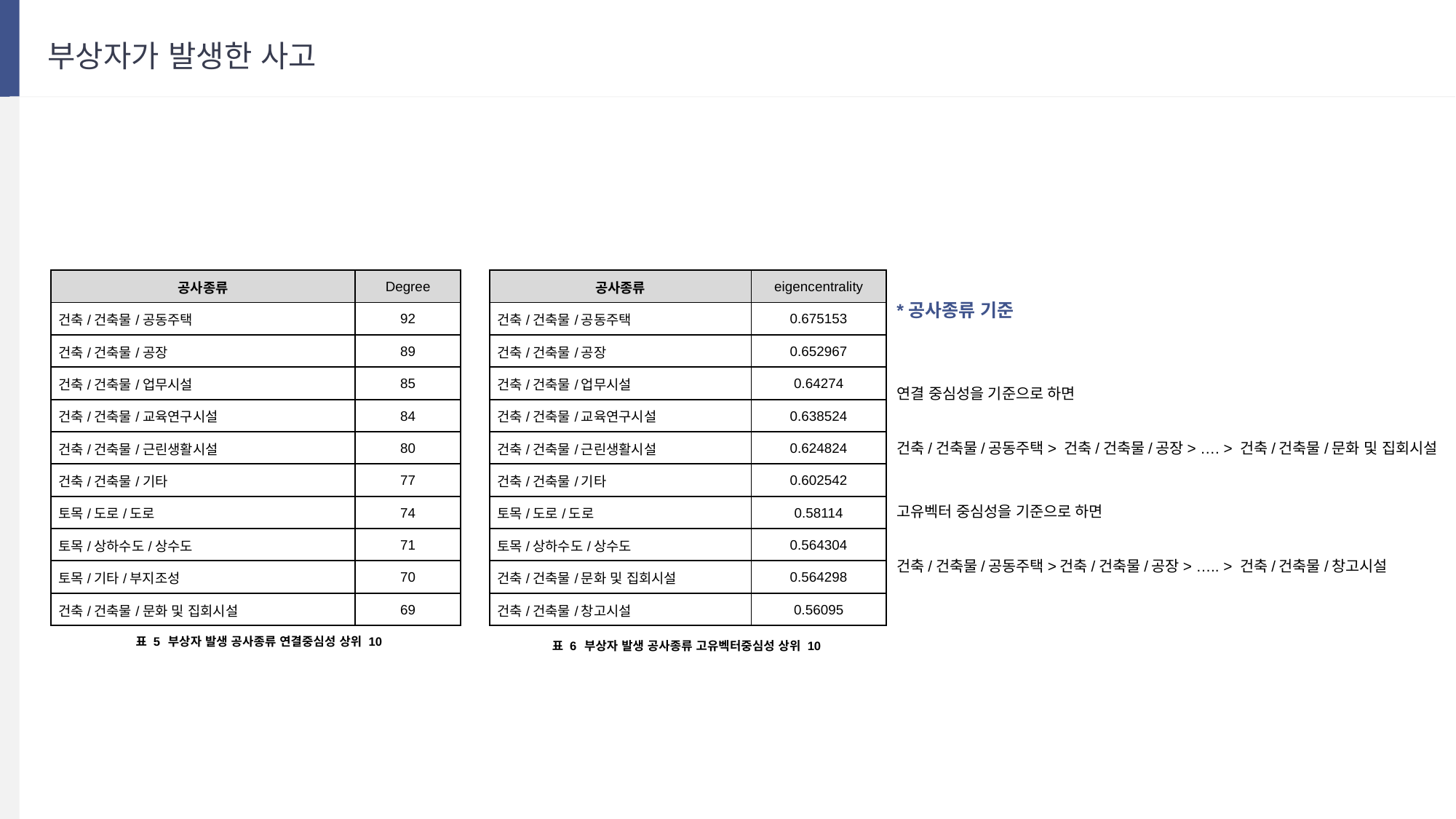

부상자가 발생한 사고
| 공사종류 | Degree |
| --- | --- |
| 건축/건축물/공동주택 | 92 |
| 건축/건축물/공장 | 89 |
| 건축/건축물/업무시설 | 85 |
| 건축/건축물/교육연구시설 | 84 |
| 건축/건축물/근린생활시설 | 80 |
| 건축/건축물/기타 | 77 |
| 토목/도로/도로 | 74 |
| 토목/상하수도/상수도 | 71 |
| 토목/기타/부지조성 | 70 |
| 건축/건축물/문화 및 집회시설 | 69 |
| 공사종류 | eigencentrality |
| --- | --- |
| 건축/건축물/공동주택 | 0.675153 |
| 건축/건축물/공장 | 0.652967 |
| 건축/건축물/업무시설 | 0.64274 |
| 건축/건축물/교육연구시설 | 0.638524 |
| 건축/건축물/근린생활시설 | 0.624824 |
| 건축/건축물/기타 | 0.602542 |
| 토목/도로/도로 | 0.58114 |
| 토목/상하수도/상수도 | 0.564304 |
| 건축/건축물/문화 및 집회시설 | 0.564298 |
| 건축/건축물/창고시설 | 0.56095 |
*공사종류 기준

연결 중심성을 기준으로 하면

건축/건축물/공동주택> 건축/건축물/공장> …. > 건축/건축물/문화 및 집회시설

고유벡터 중심성을 기준으로 하면

건축/건축물/공동주택>건축/건축물/공장> ….. > 건축/건축물/창고시설

표 5 부상자 발생 공사종류 연결중심성 상위 10
표 6 부상자 발생 공사종류 고유벡터중심성 상위 10